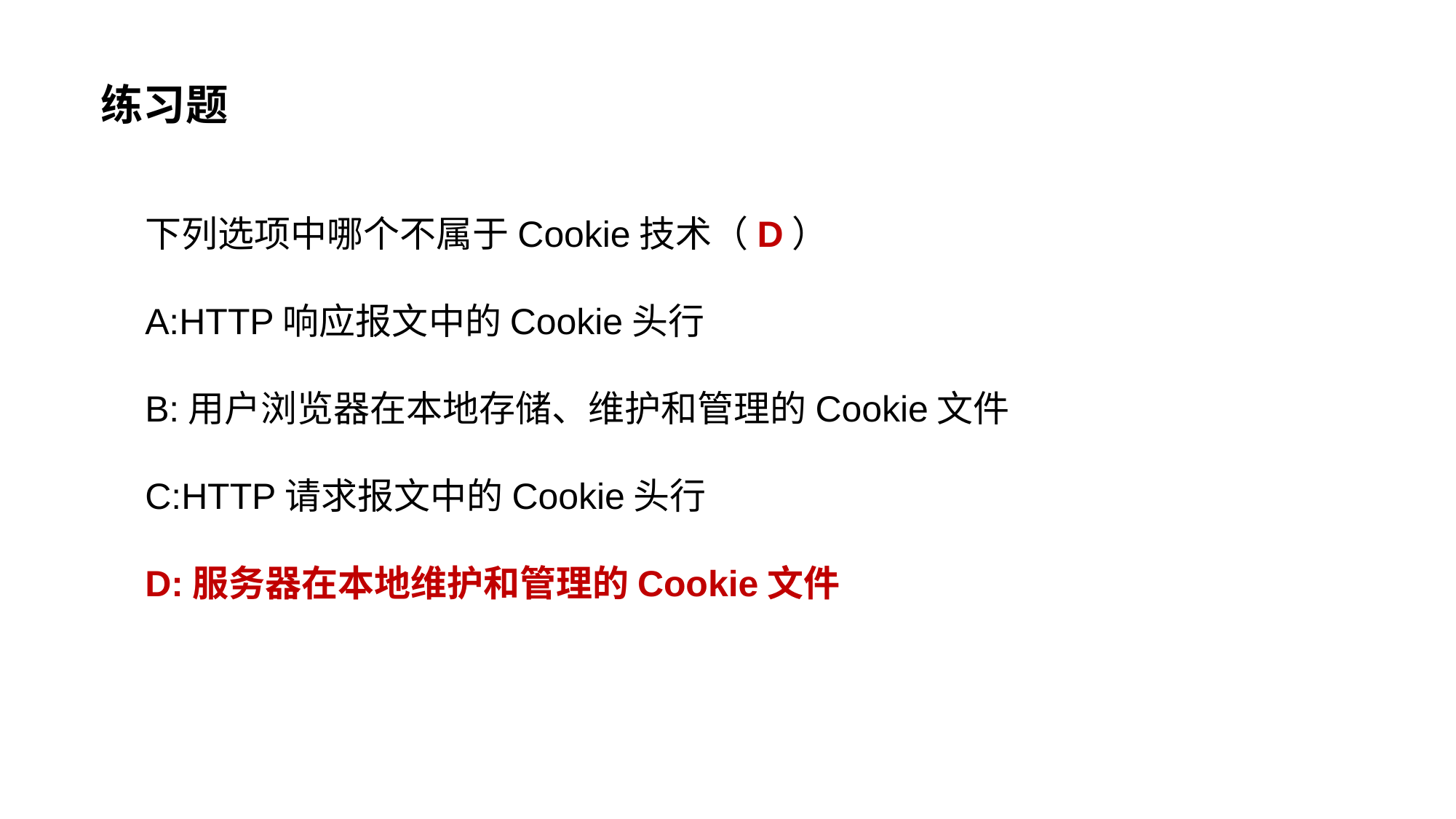

练习题
下列选项中哪个不属于Cookie技术（D）

A:HTTP响应报文中的Cookie头行

B:用户浏览器在本地存储、维护和管理的Cookie文件

C:HTTP请求报文中的Cookie头行

D:服务器在本地维护和管理的Cookie文件